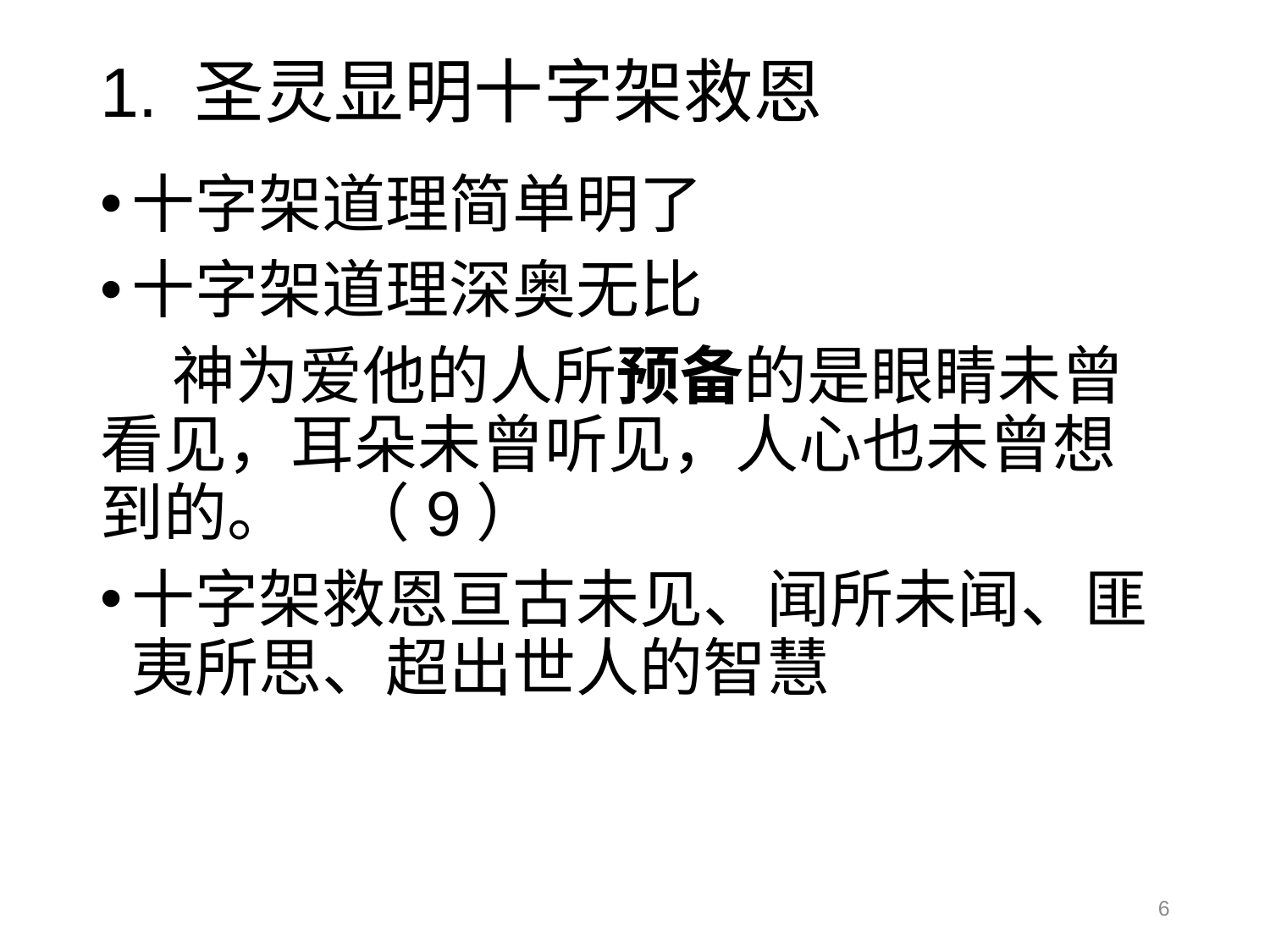

# 1. 圣灵显明十字架救恩
十字架道理简单明了
十字架道理深奥无比
    神为爱他的人所预备的是眼睛未曾看见，耳朵未曾听见，人心也未曾想到的。    （9）
十字架救恩亘古未见、闻所未闻、匪夷所思、超出世人的智慧

6